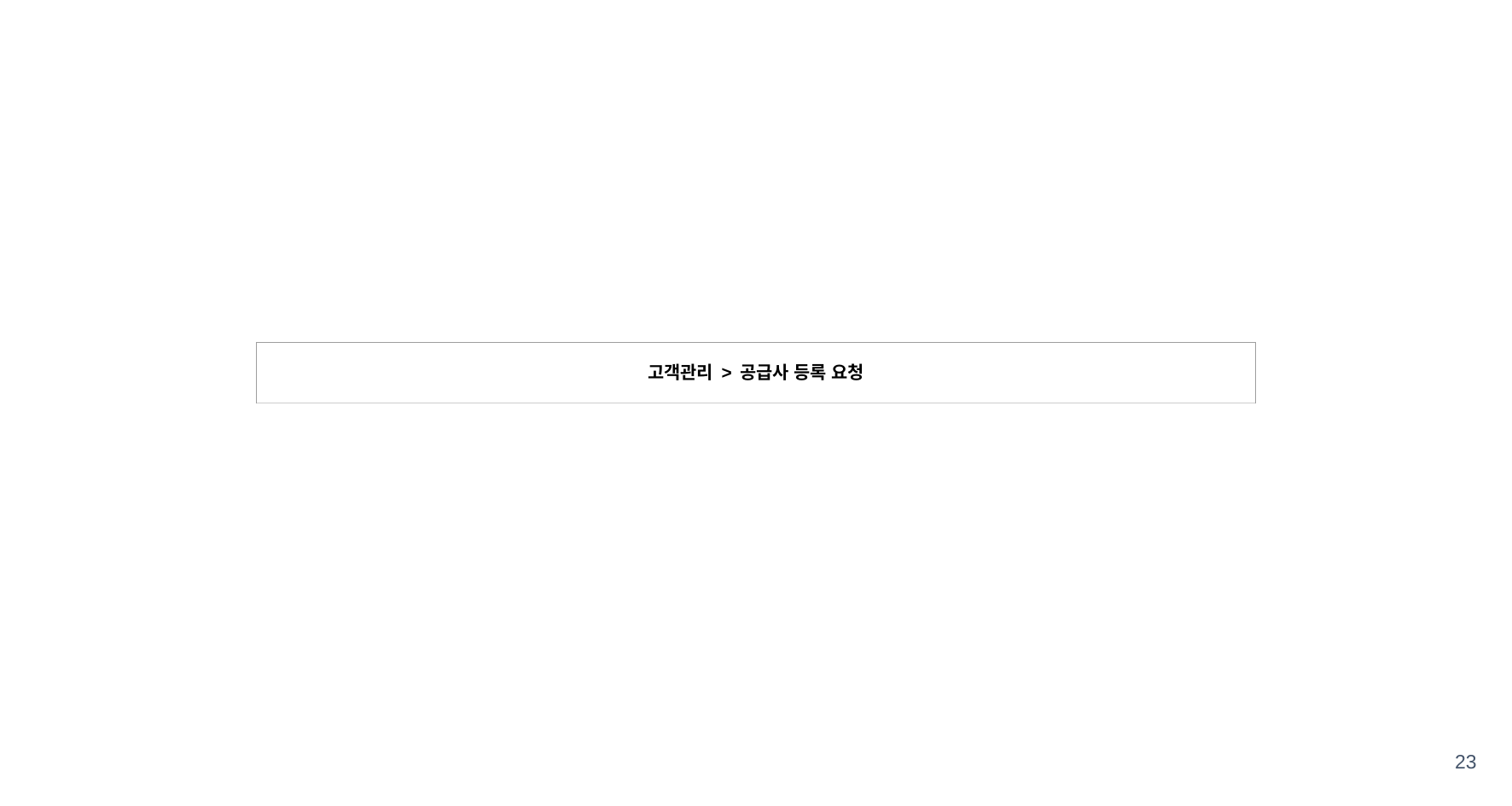

| 고객관리 > 공급사 등록 요청 |
| --- |
23